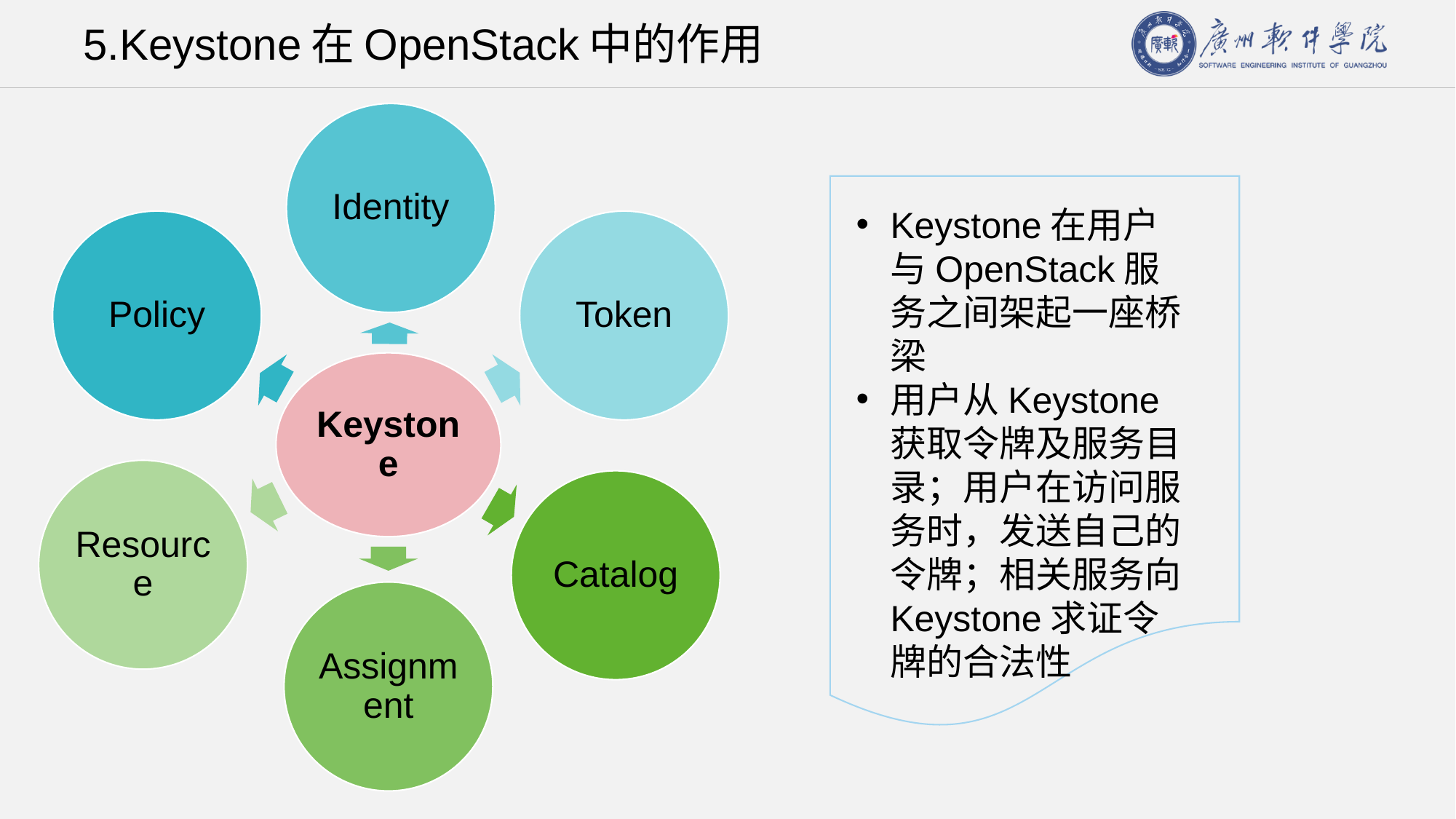

# 5.Keystone在OpenStack中的作用
Keystone

Identity

Token

Catalog

Assignment

Resource

Policy

Keystone在用户与OpenStack服务之间架起一座桥梁
用户从Keystone获取令牌及服务目录；用户在访问服务时，发送自己的令牌；相关服务向Keystone求证令牌的合法性